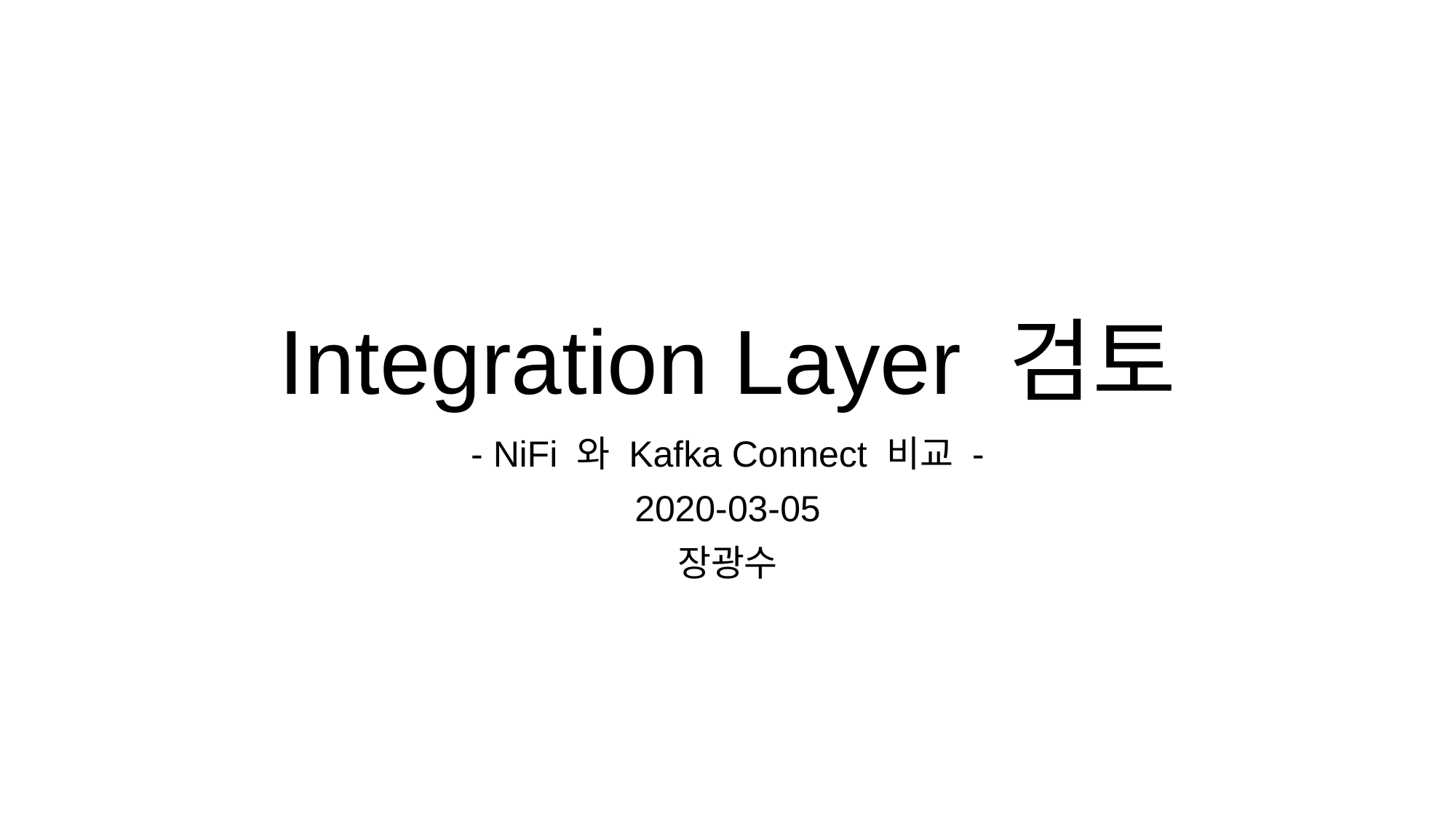

# Integration Layer 검토
- NiFi 와 Kafka Connect 비교 -
2020-03-05
장광수